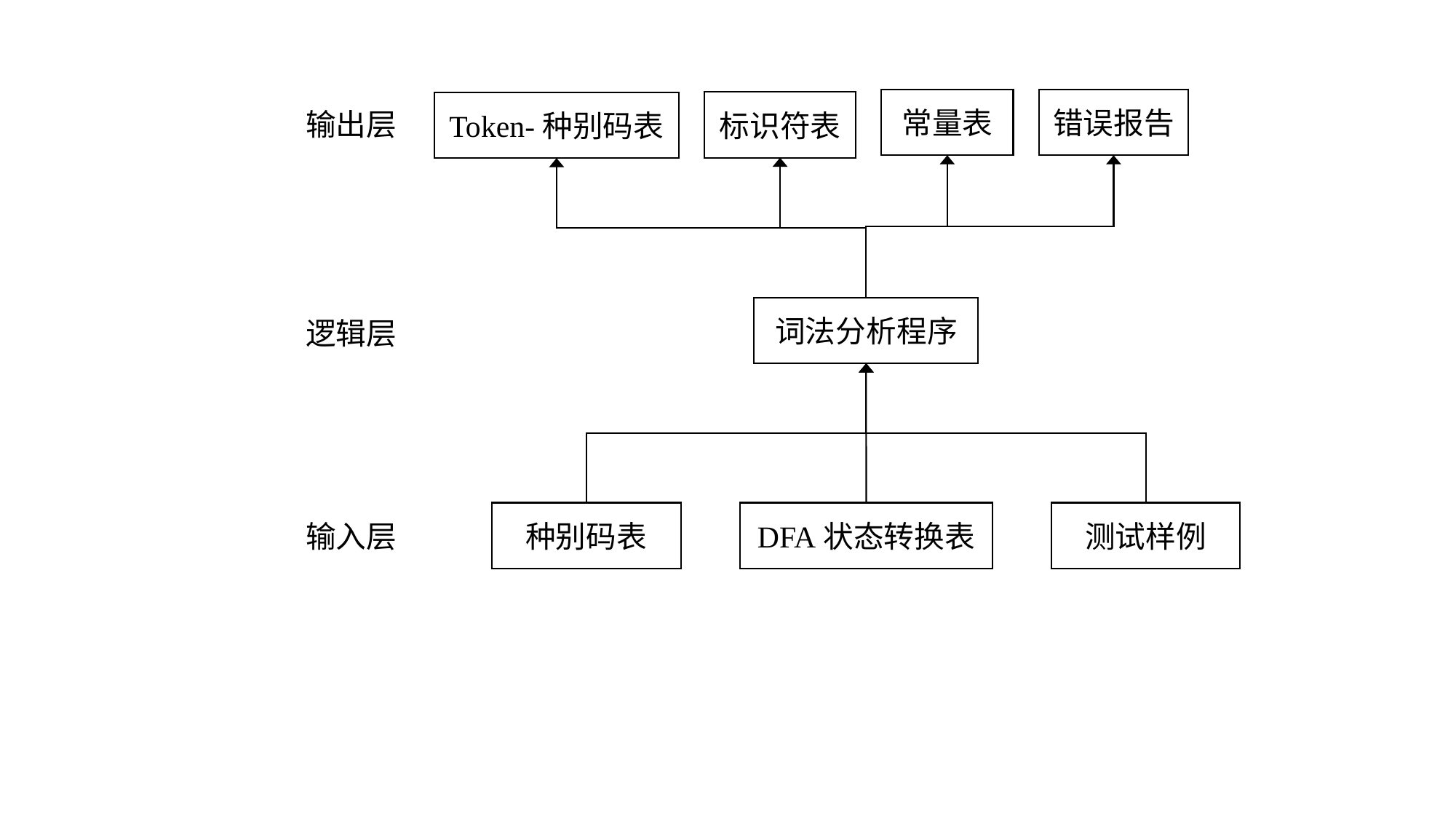

常量表
错误报告
标识符表
Token-种别码表
输出层
词法分析程序
逻辑层
种别码表
DFA状态转换表
测试样例
输入层